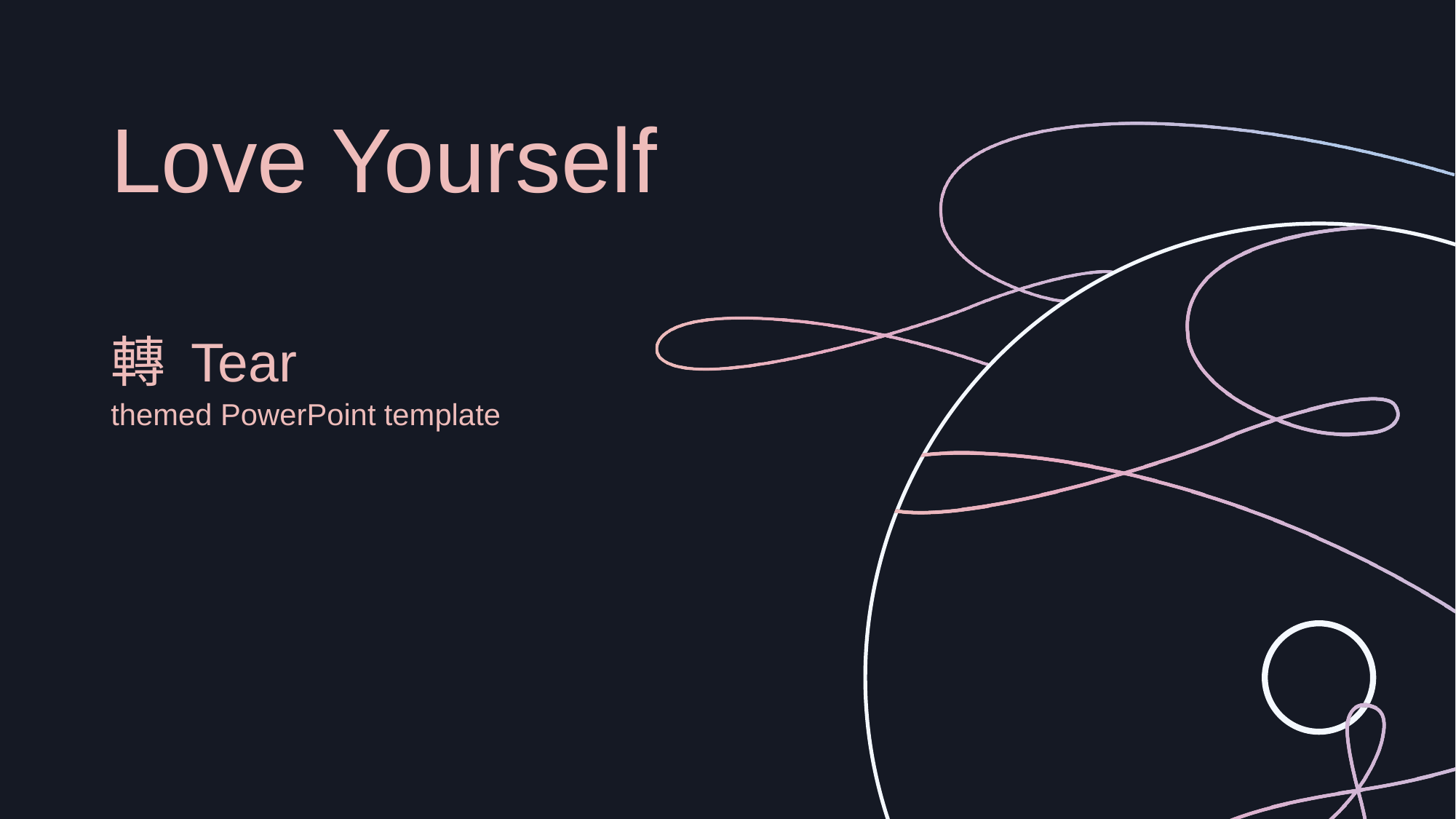

# Love Yourself
轉 Tear
themed PowerPoint template